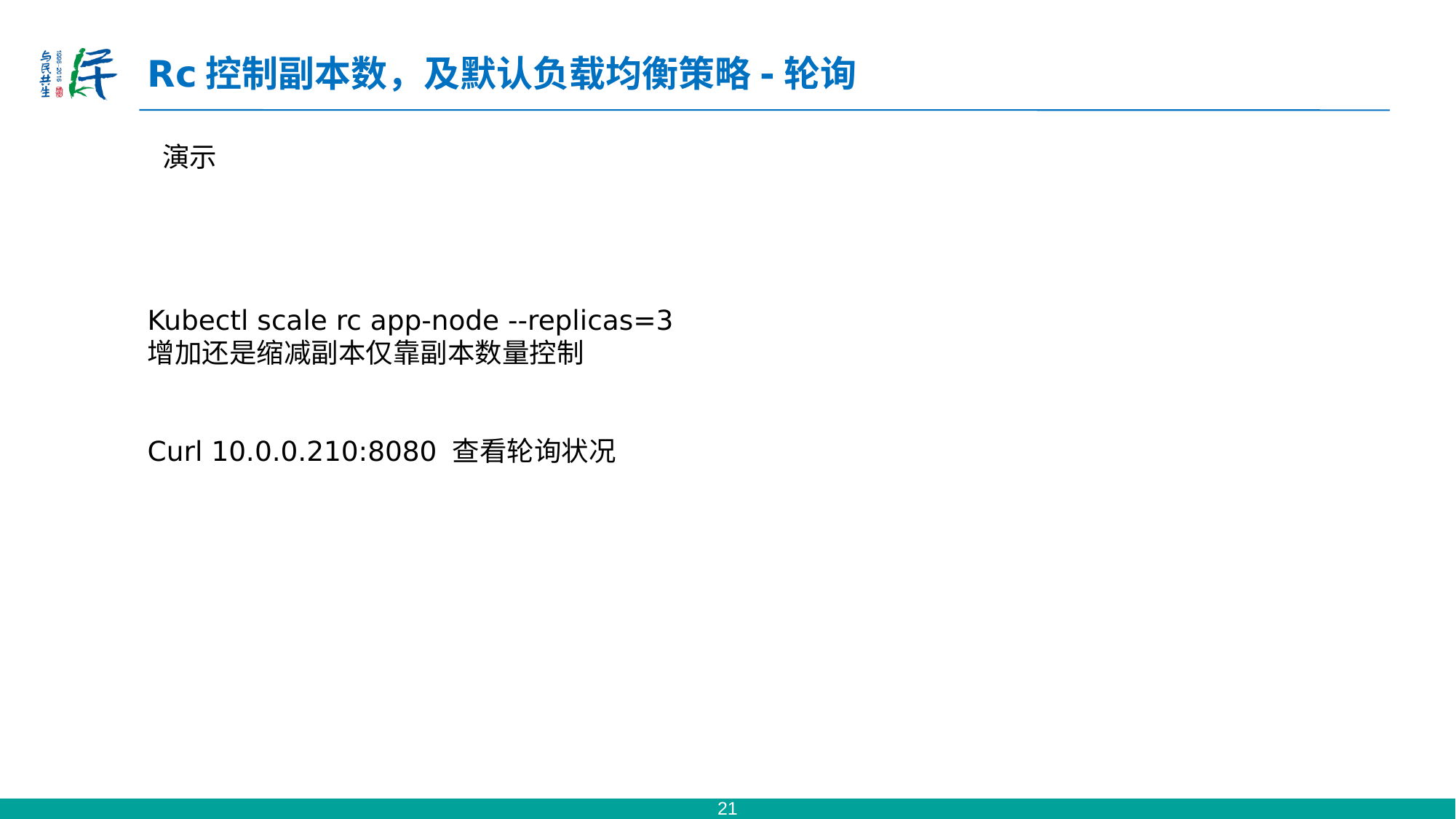

# Rc控制副本数，及默认负载均衡策略-轮询
演示
Kubectl scale rc app-node --replicas=3
增加还是缩减副本仅靠副本数量控制

Curl 10.0.0.210:8080 查看轮询状况
21